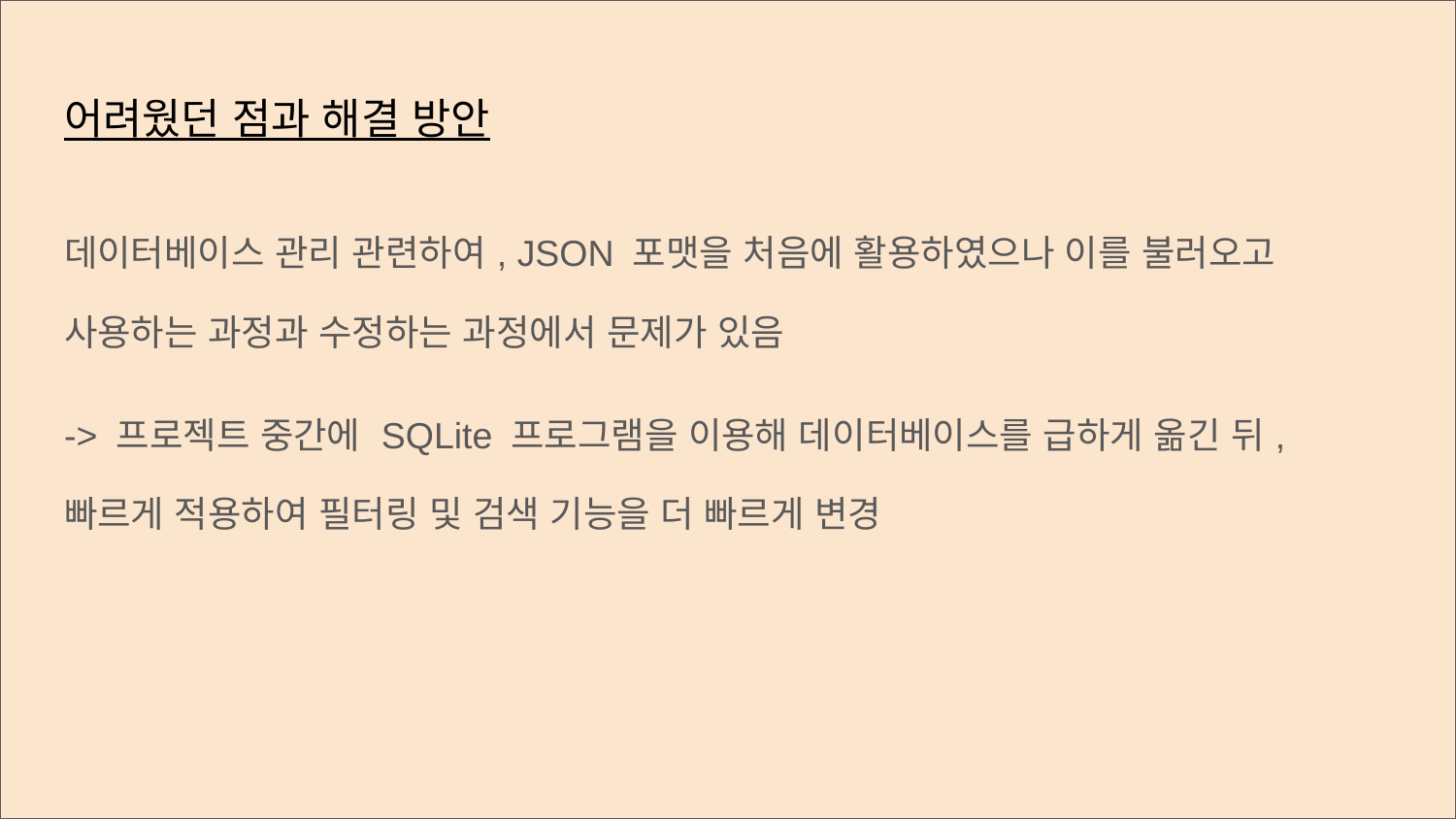

# 어려웠던 점과 해결 방안
데이터베이스 관리 관련하여, JSON 포맷을 처음에 활용하였으나 이를 불러오고 사용하는 과정과 수정하는 과정에서 문제가 있음
-> 프로젝트 중간에 SQLite 프로그램을 이용해 데이터베이스를 급하게 옮긴 뒤, 빠르게 적용하여 필터링 및 검색 기능을 더 빠르게 변경